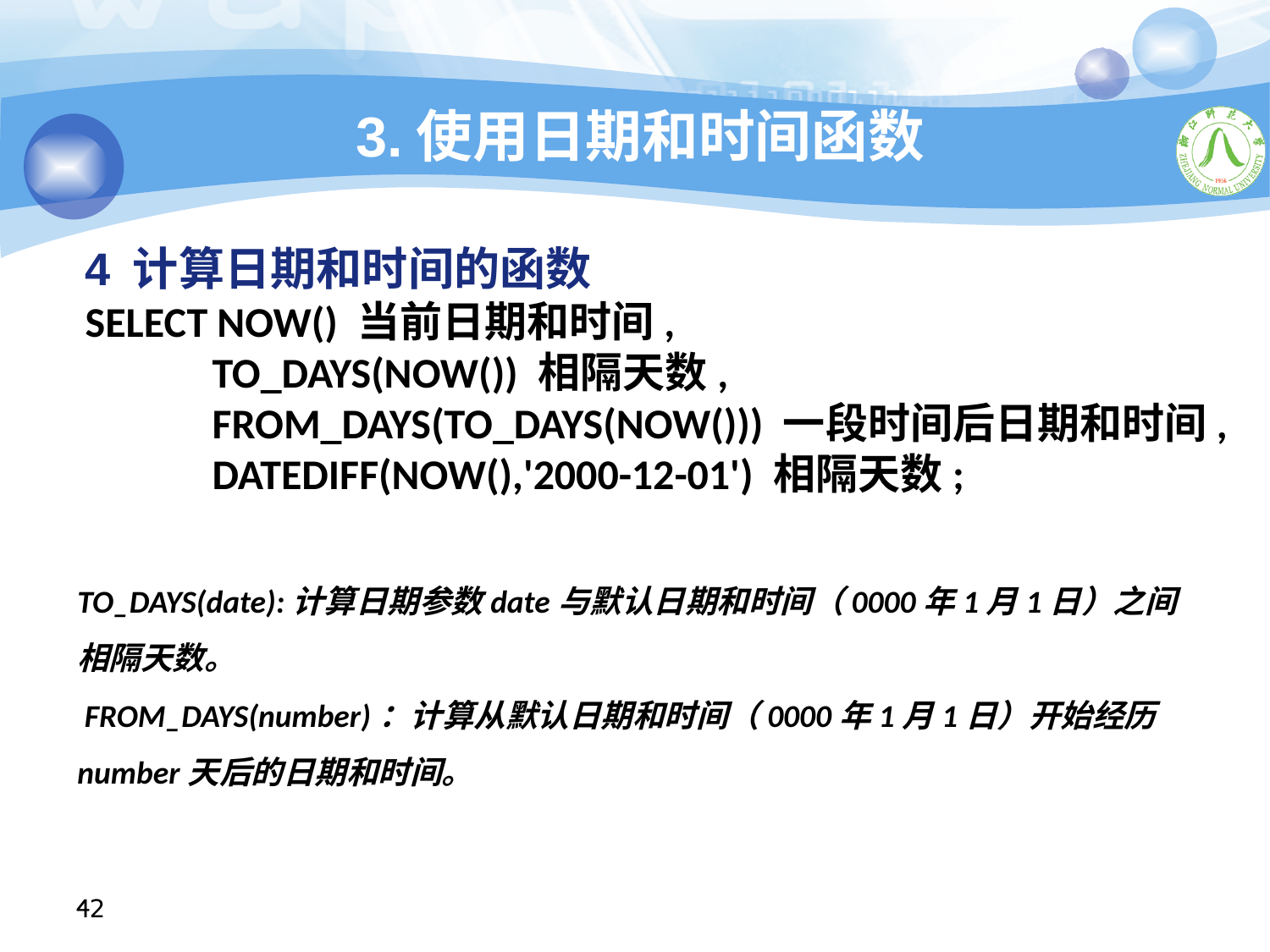

# 3.使用日期和时间函数
计算日期和时间的函数
SELECT NOW() 当前日期和时间,
	TO_DAYS(NOW()) 相隔天数,
	FROM_DAYS(TO_DAYS(NOW())) 一段时间后日期和时间,
	DATEDIFF(NOW(),'2000-12-01') 相隔天数;
TO_DAYS(date):计算日期参数date与默认日期和时间（0000年1月1日）之间相隔天数。
 FROM_DAYS(number)：计算从默认日期和时间（0000年1月1日）开始经历number天后的日期和时间。
42